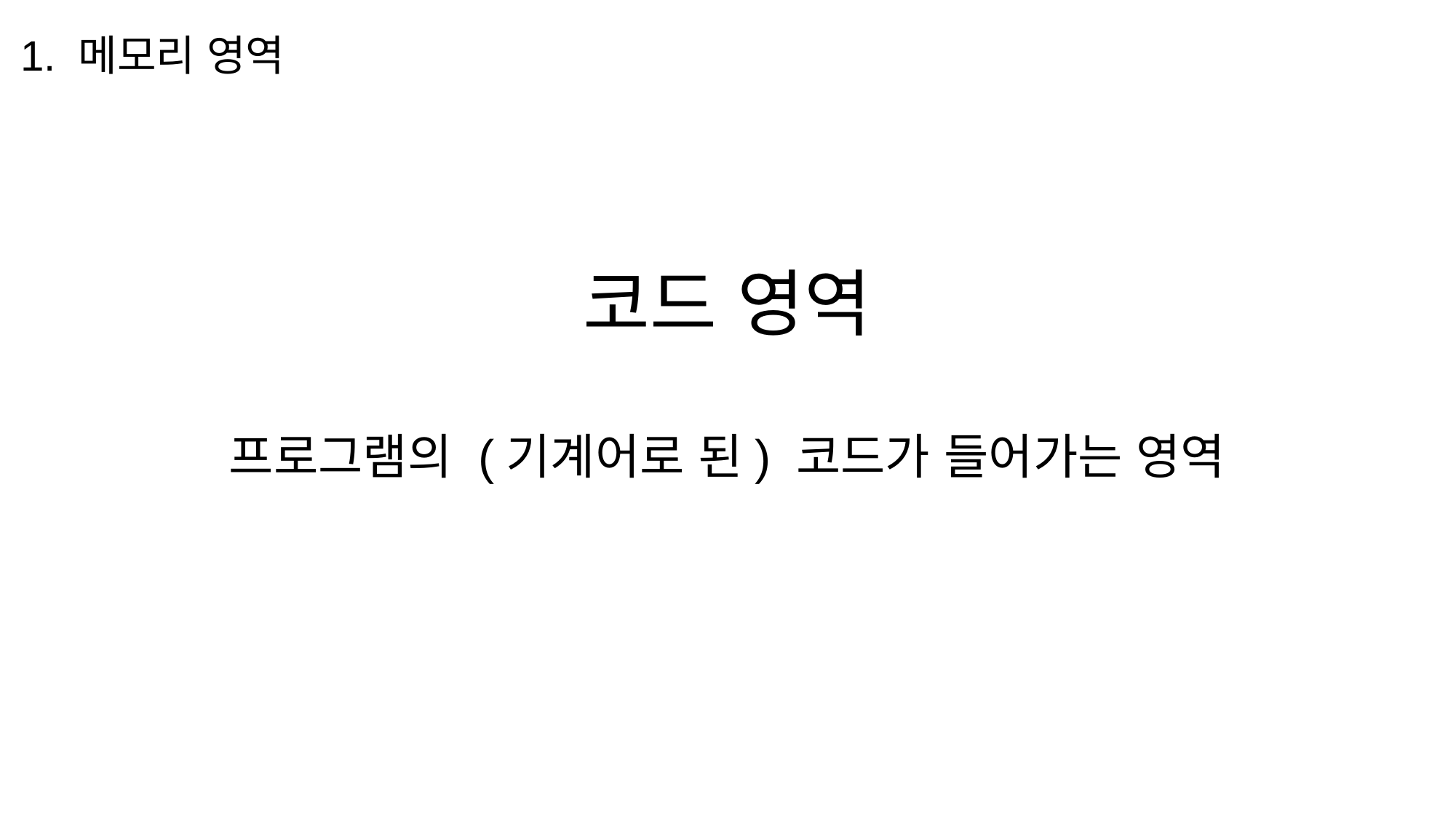

1. 메모리 영역
코드 영역
프로그램의 (기계어로 된) 코드가 들어가는 영역